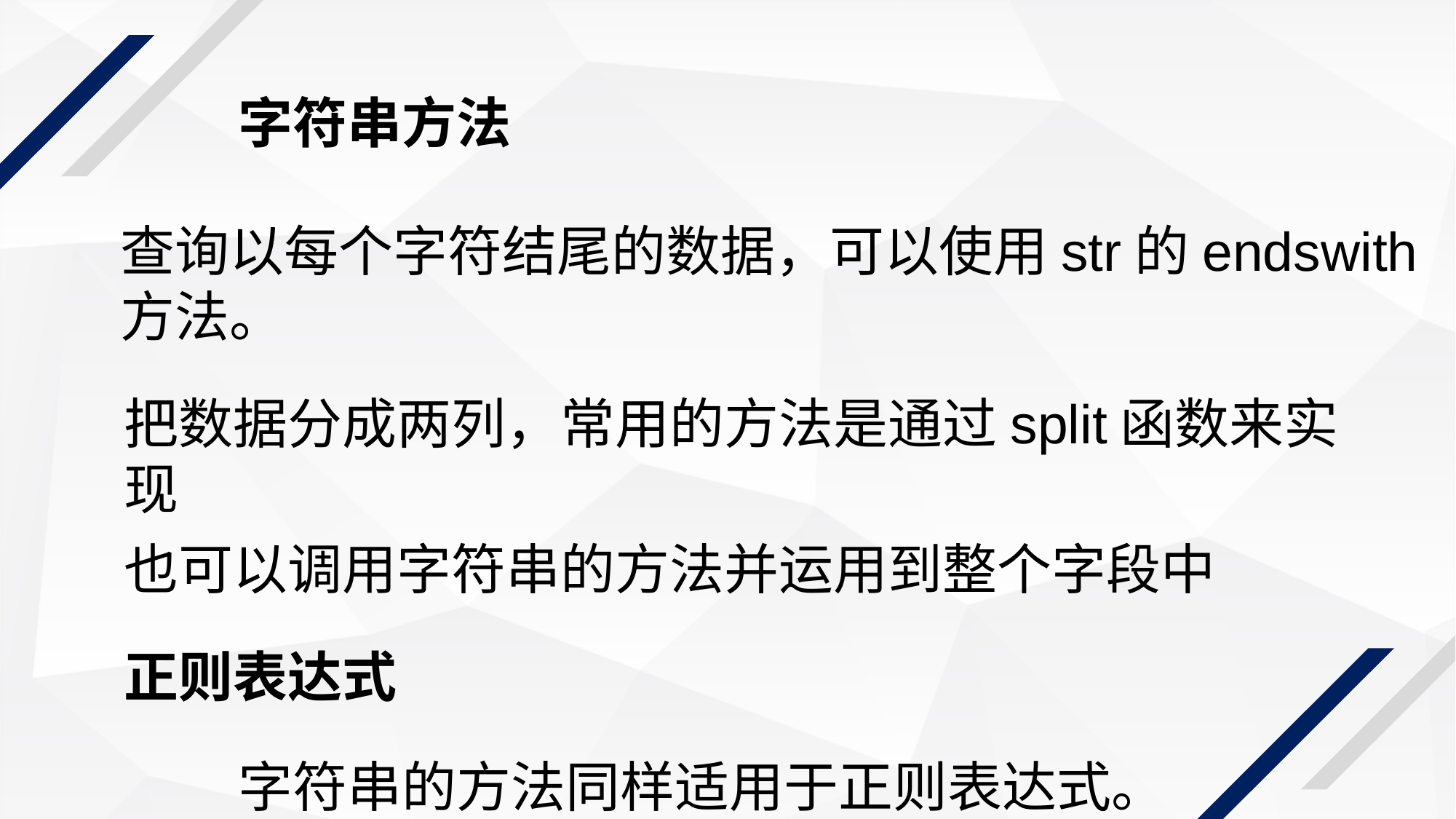

字符串方法
查询以每个字符结尾的数据，可以使用str的endswith方法。
把数据分成两列，常用的方法是通过split函数来实现
也可以调用字符串的方法并运用到整个字段中
正则表达式
字符串的方法同样适用于正则表达式。